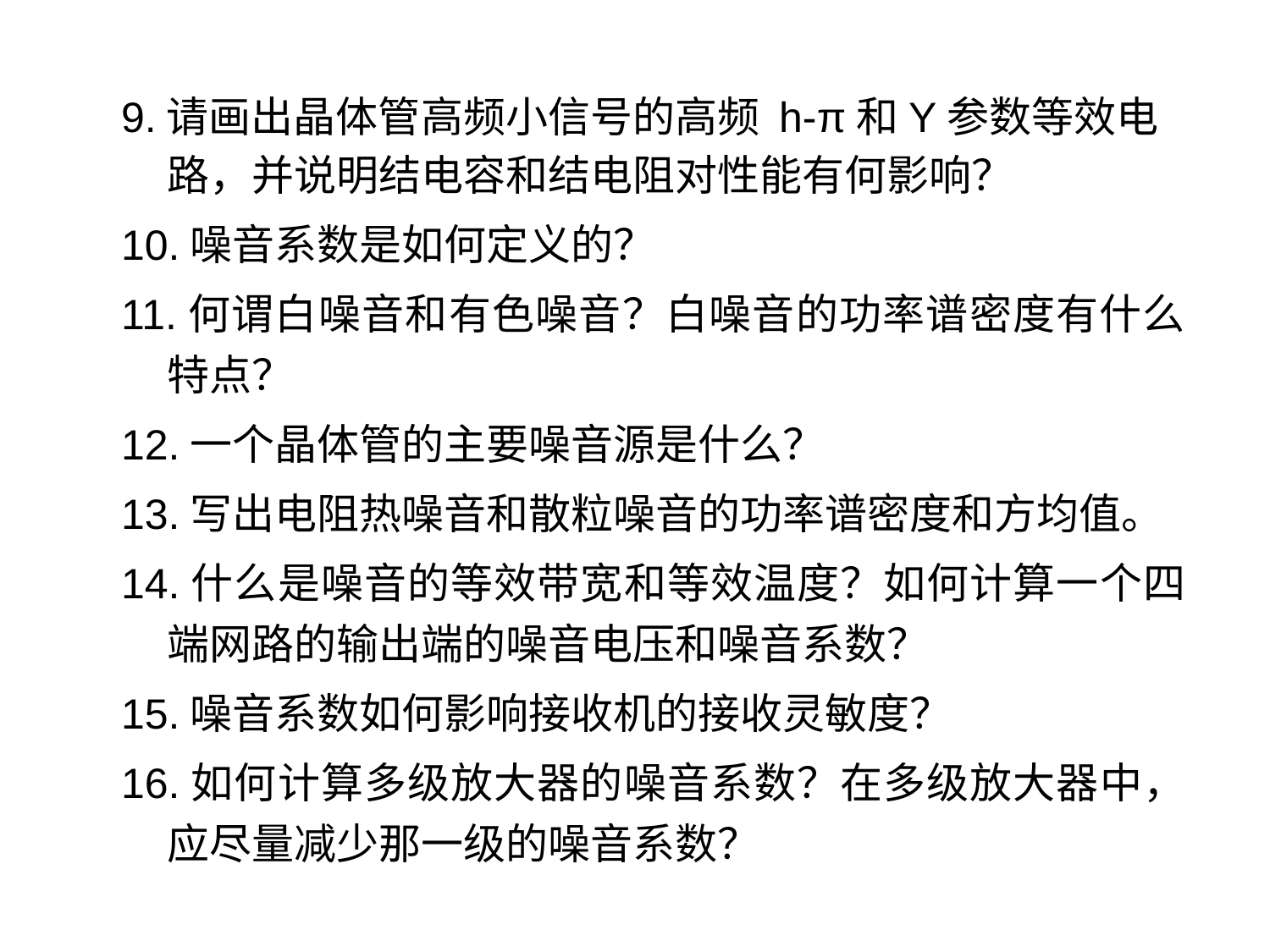

9.请画出晶体管高频小信号的高频 h-π和Y参数等效电路，并说明结电容和结电阻对性能有何影响？
10.噪音系数是如何定义的？
11.何谓白噪音和有色噪音？白噪音的功率谱密度有什么特点？
12.一个晶体管的主要噪音源是什么？
13.写出电阻热噪音和散粒噪音的功率谱密度和方均值。
14.什么是噪音的等效带宽和等效温度？如何计算一个四端网路的输出端的噪音电压和噪音系数？
15.噪音系数如何影响接收机的接收灵敏度？
16.如何计算多级放大器的噪音系数？在多级放大器中，应尽量减少那一级的噪音系数？
3